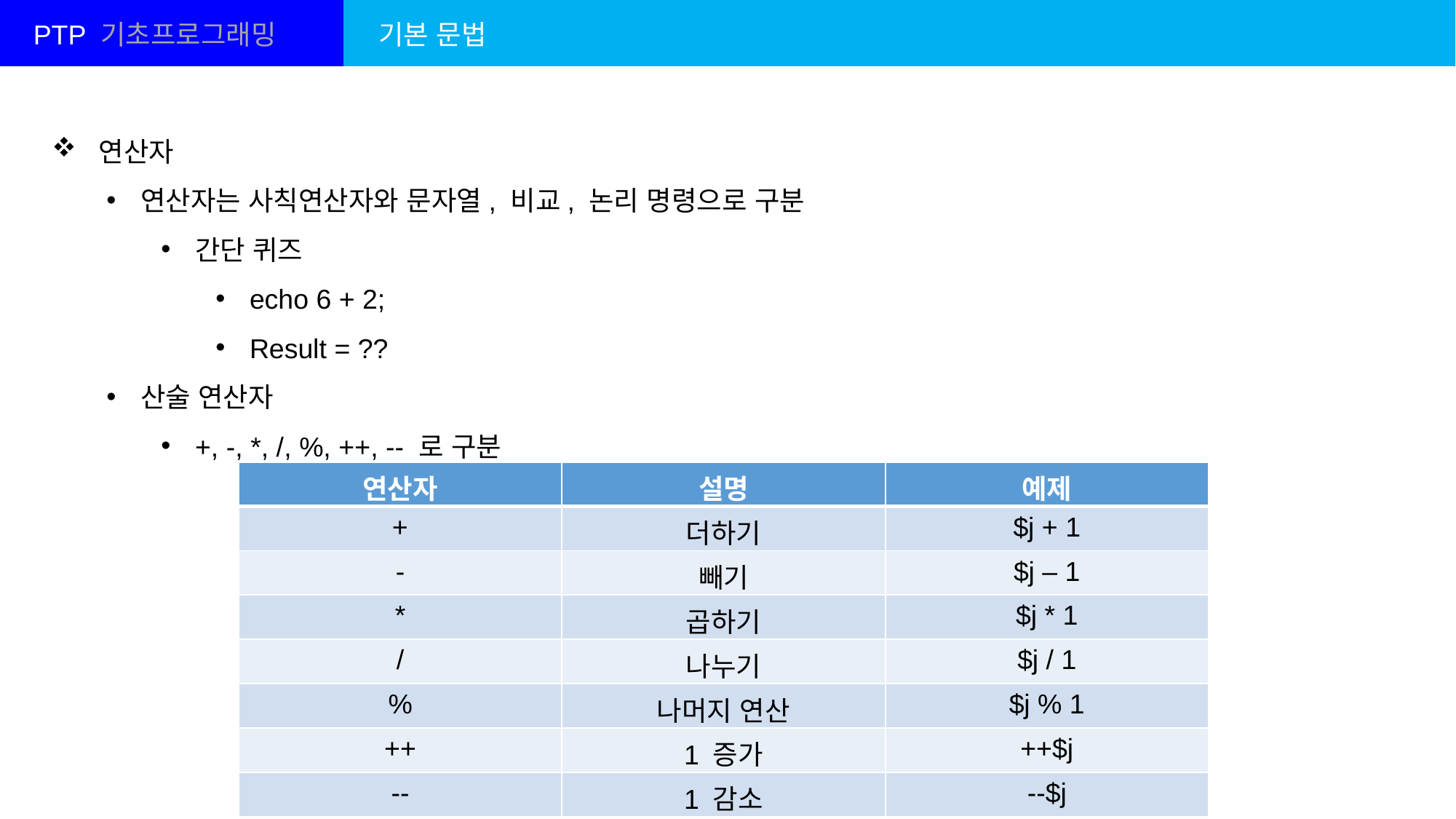

PTP 기초프로그래밍
기본 문법
 연산자
연산자는 사칙연산자와 문자열, 비교, 논리 명령으로 구분
간단 퀴즈
echo 6 + 2;
Result = ??
산술 연산자
+, -, *, /, %, ++, -- 로 구분
| 연산자 | 설명 | 예제 |
| --- | --- | --- |
| + | 더하기 | $j + 1 |
| - | 빼기 | $j – 1 |
| \* | 곱하기 | $j \* 1 |
| / | 나누기 | $j / 1 |
| % | 나머지 연산 | $j % 1 |
| ++ | 1 증가 | ++$j |
| -- | 1 감소 | --$j |